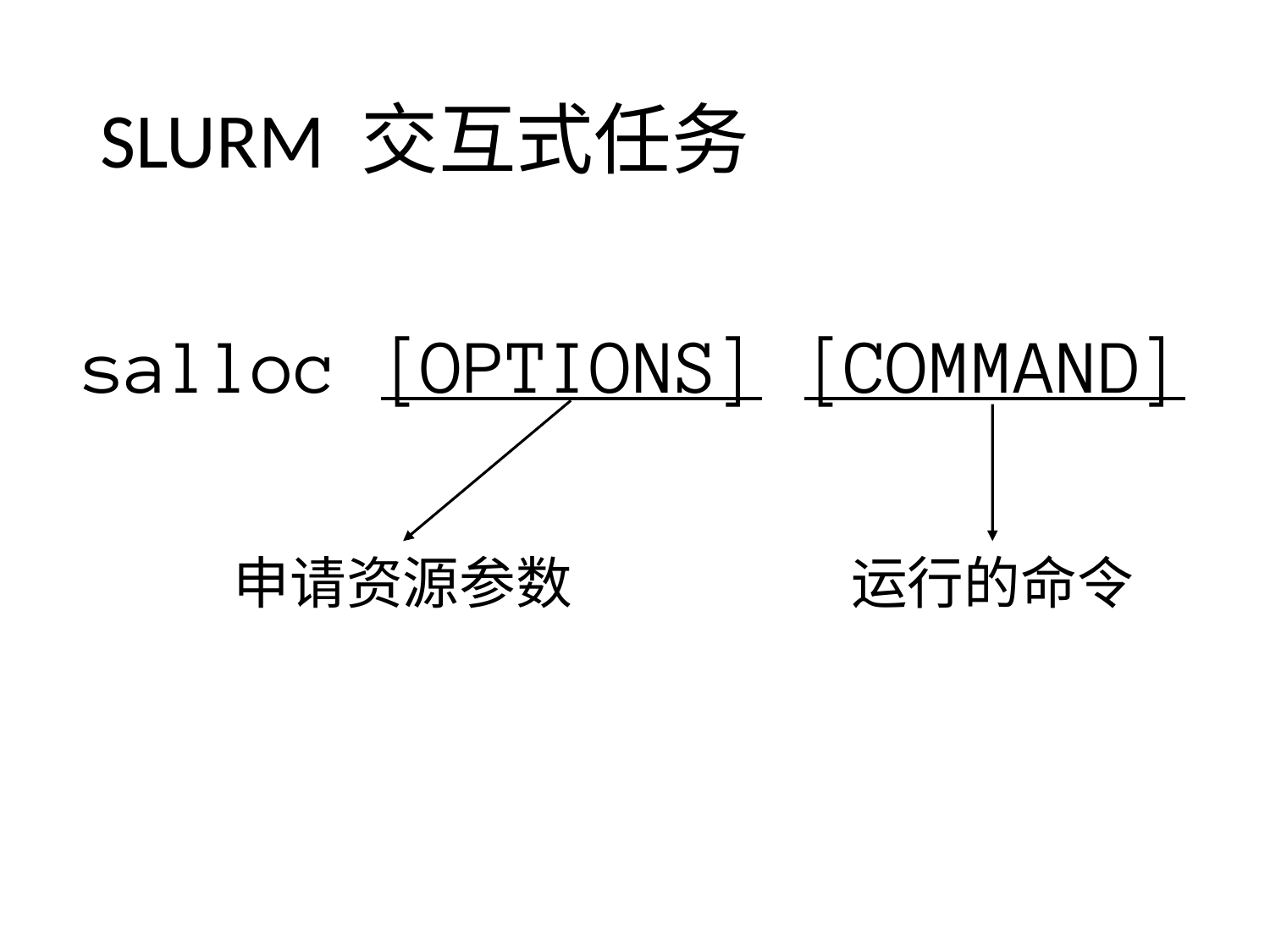

# SLURM 交互式任务
salloc [OPTIONS] [COMMAND]
运行的命令
申请资源参数